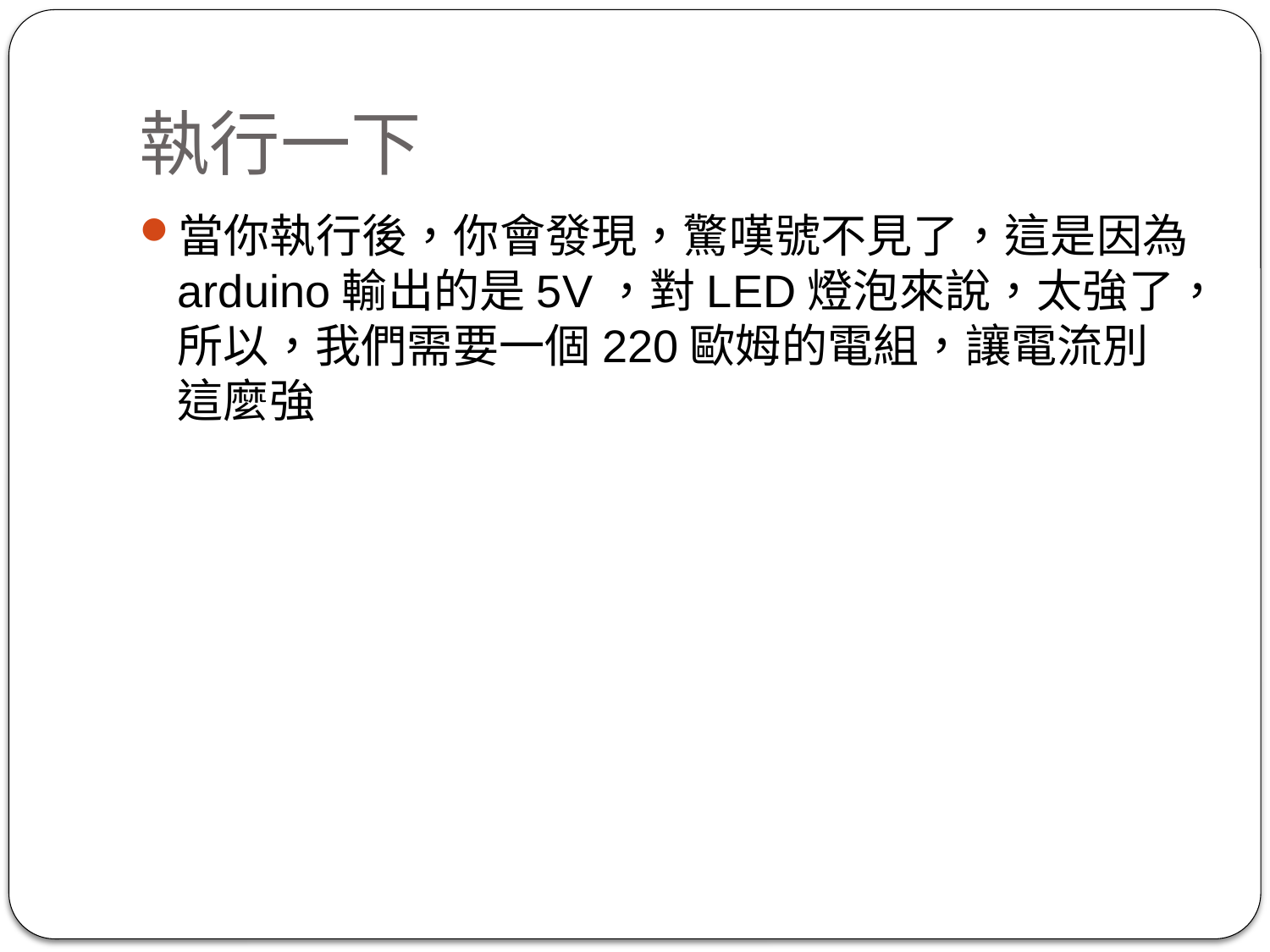

# 執行一下
當你執行後，你會發現，驚嘆號不見了，這是因為arduino輸出的是5V，對LED燈泡來說，太強了，所以，我們需要一個220歐姆的電組，讓電流別這麼強